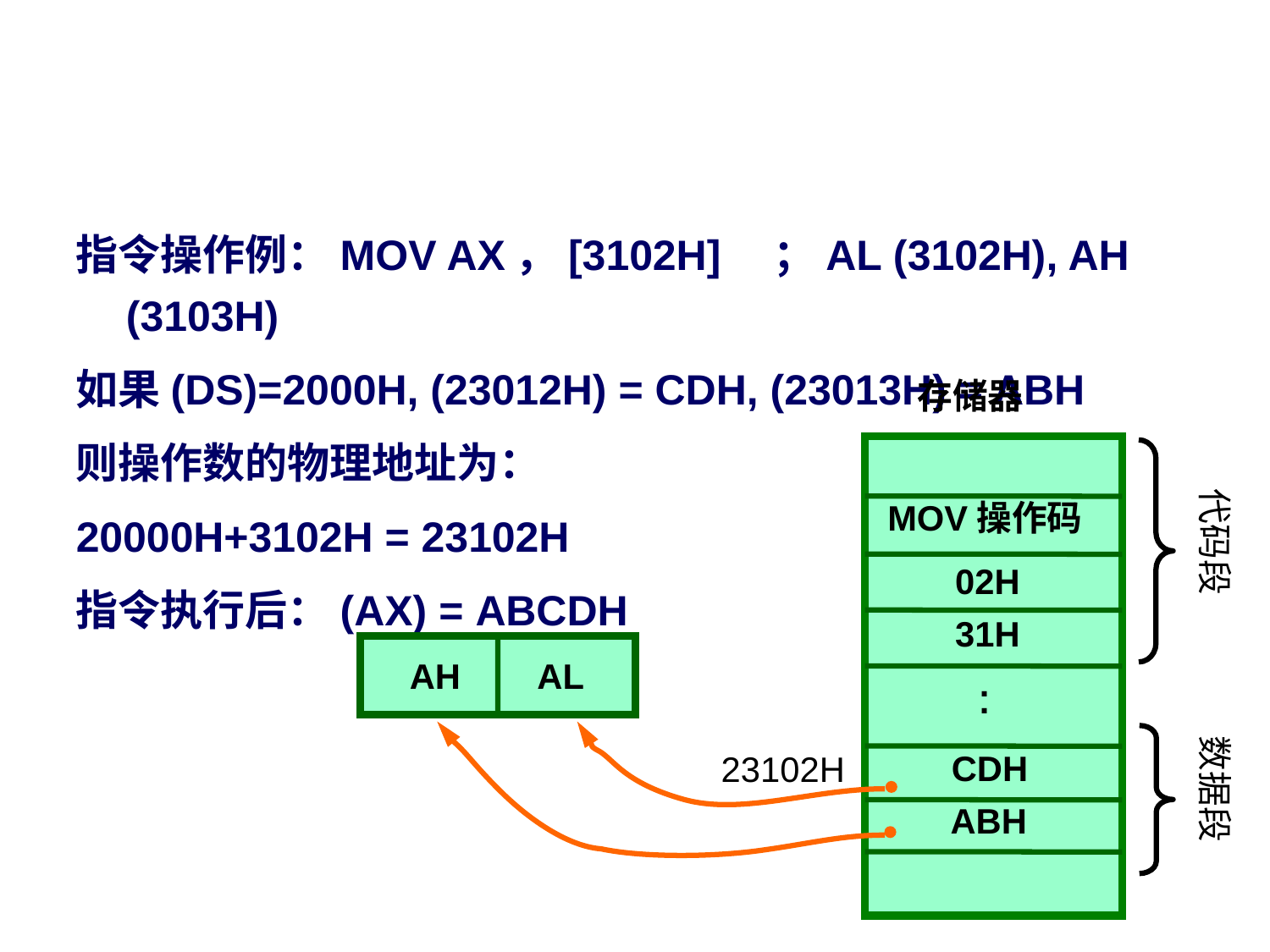

#
指令操作例：MOV AX，[3102H]　；AL (3102H), AH (3103H)
如果(DS)=2000H, (23012H) = CDH, (23013H) = ABH
则操作数的物理地址为：
20000H+3102H = 23102H
指令执行后：(AX) = ABCDH
存储器

代码段
MOV操作码

02H

31H

AH
AL

.
.

数据段

CDH
23102H

ABH